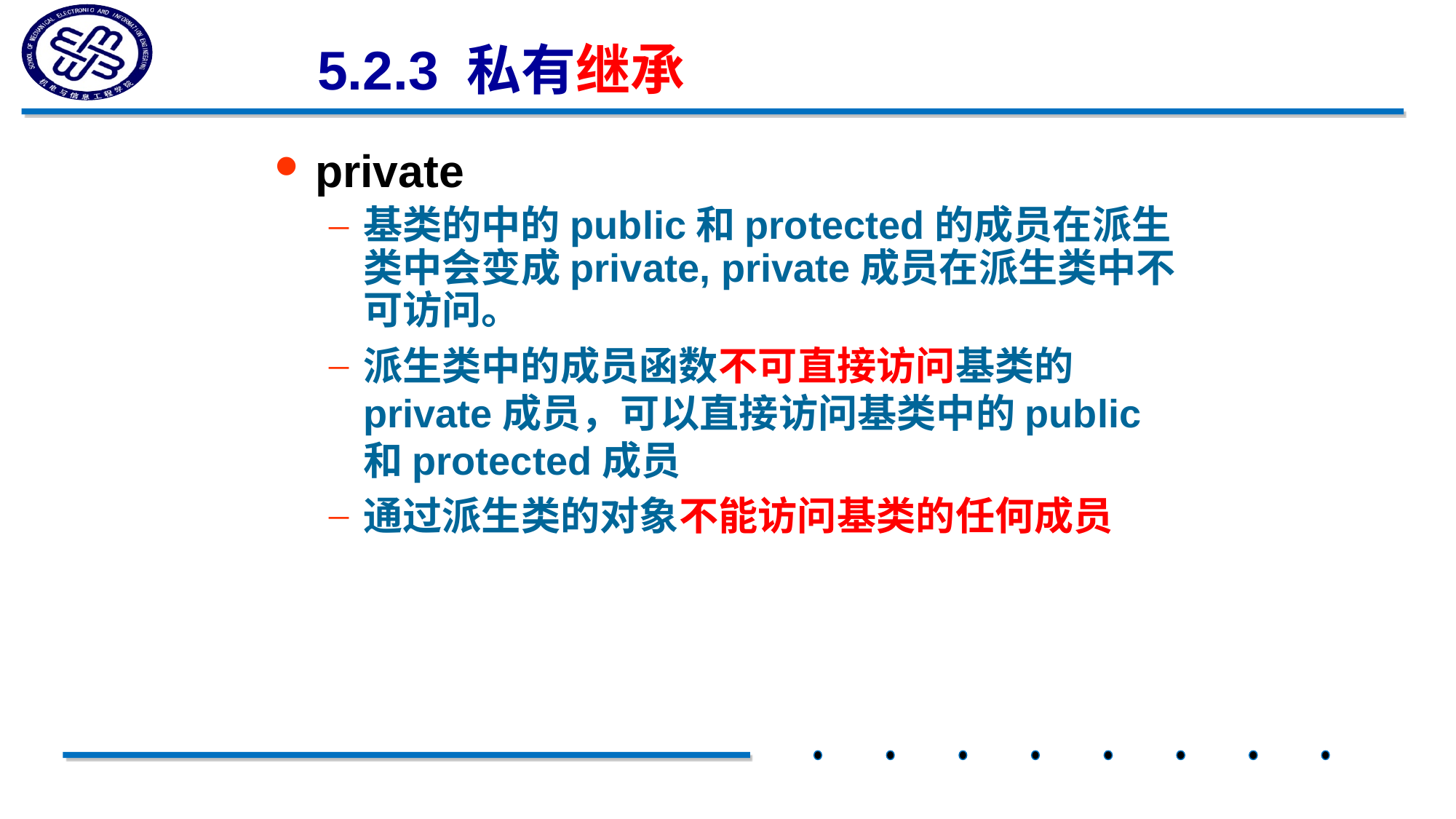

# 5.2.3 私有继承
private
基类的中的public和protected的成员在派生类中会变成private, private成员在派生类中不可访问。
派生类中的成员函数不可直接访问基类的private成员，可以直接访问基类中的public和protected成员
通过派生类的对象不能访问基类的任何成员